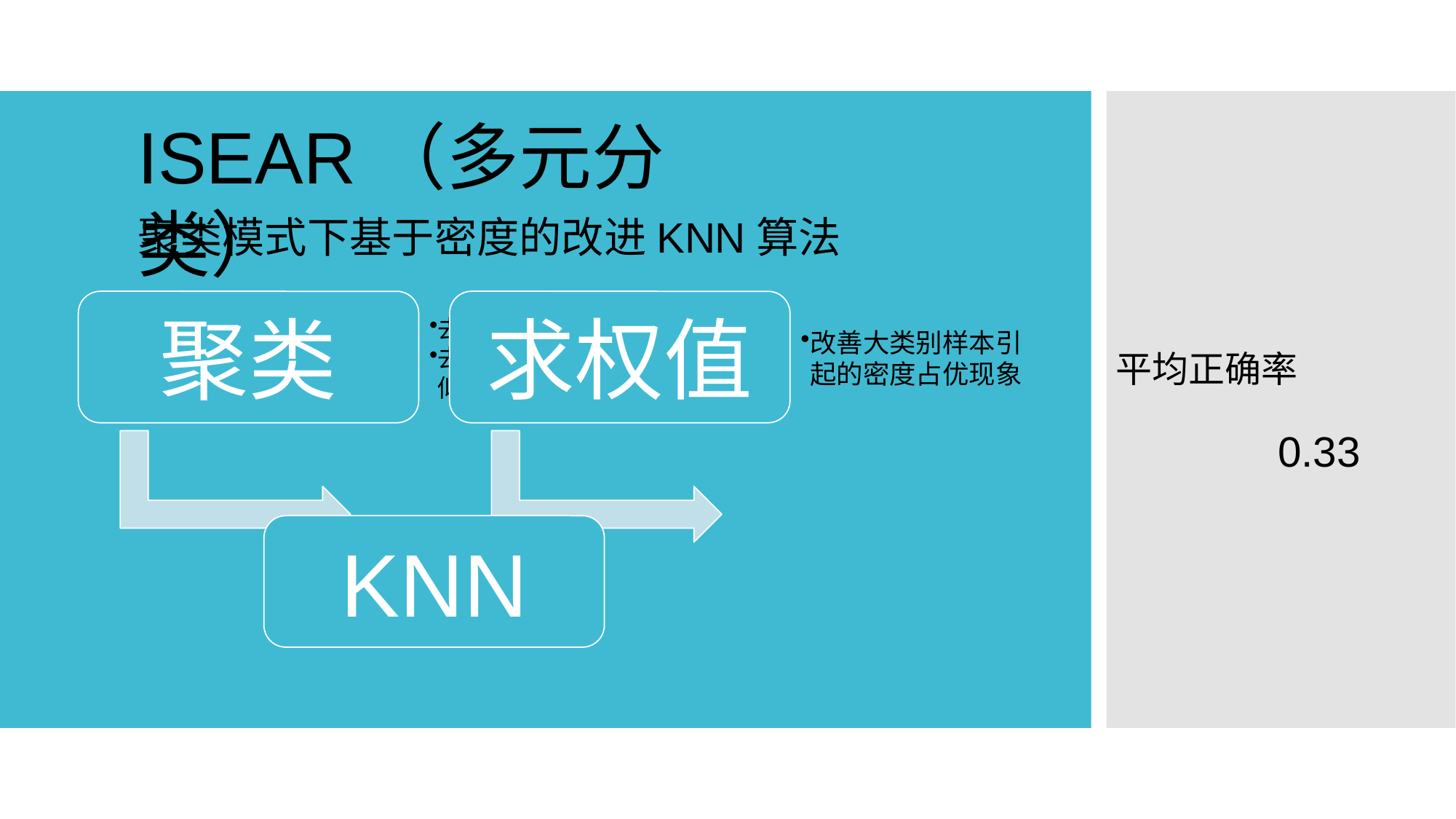

ISEAR（多元分类）
聚类模式下基于密度的改进KNN算法
聚类
去除噪点
求权值
改善大类别样本引起的密度占优现象
KNN
去除与簇中心点相似度较低的点
平均正确率
0.33